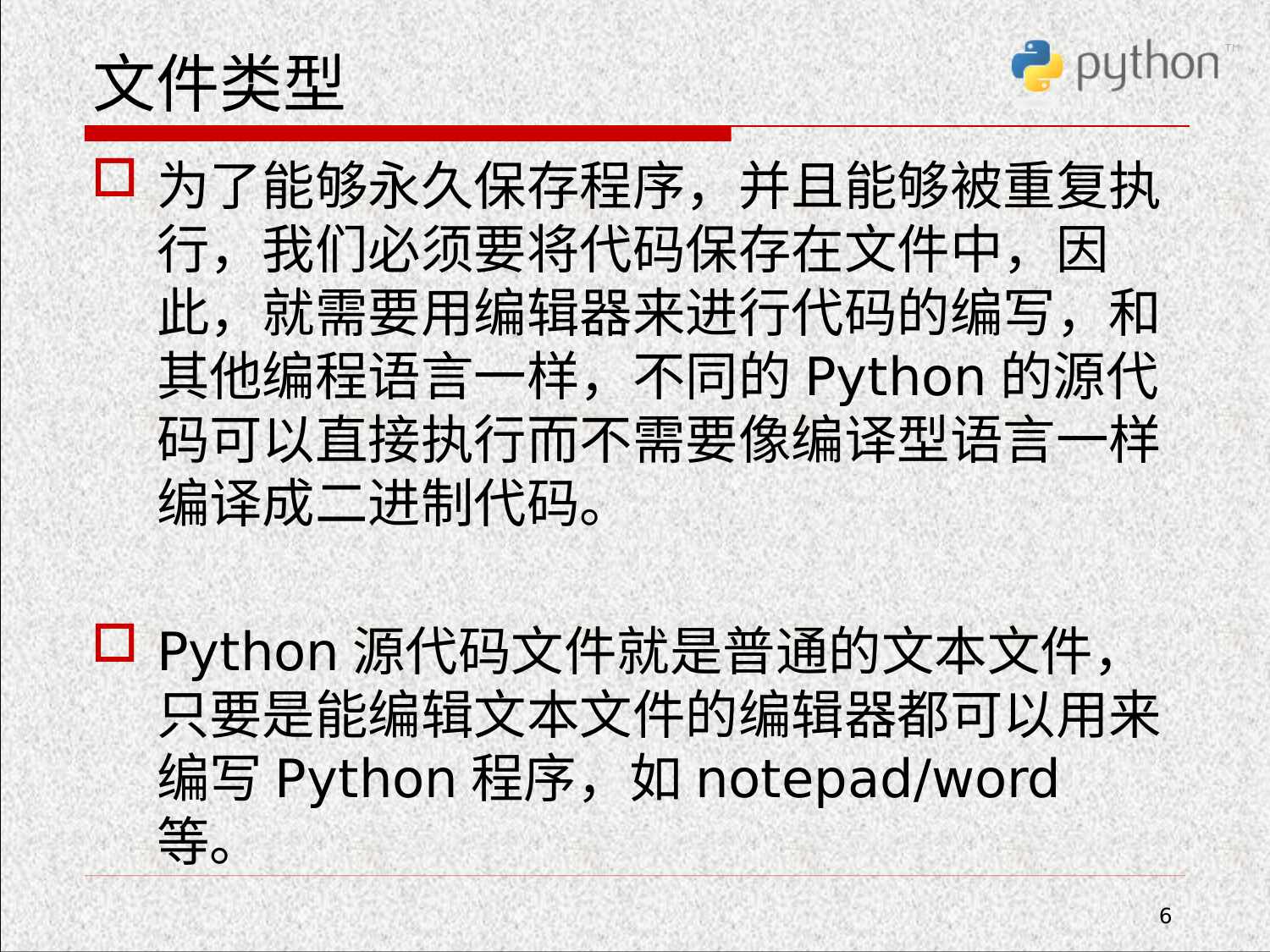

# 文件类型
为了能够永久保存程序，并且能够被重复执行，我们必须要将代码保存在文件中，因此，就需要用编辑器来进行代码的编写，和其他编程语言一样，不同的Python的源代码可以直接执行而不需要像编译型语言一样编译成二进制代码。

Python源代码文件就是普通的文本文件，只要是能编辑文本文件的编辑器都可以用来编写Python程序，如notepad/word等。
6